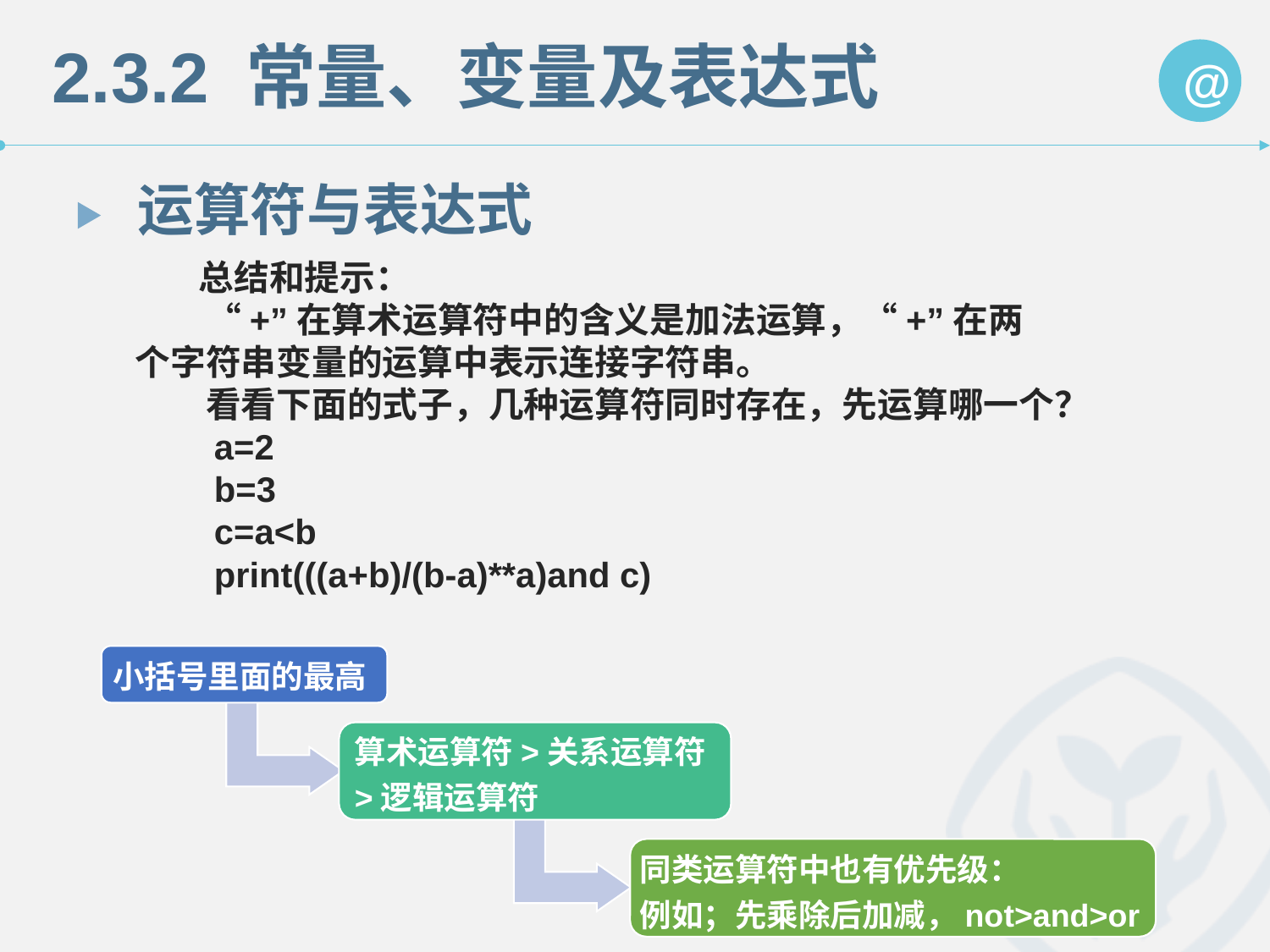

运算符与表达式

　　总结和提示：
　　“+”在算术运算符中的含义是加法运算，“+”在两个字符串变量的运算中表示连接字符串。
　　看看下面的式子，几种运算符同时存在，先运算哪一个？
　　a=2
　　b=3
　　c=a<b
　　print(((a+b)/(b-a)**a)and c)
小括号里面的最高

算术运算符>关系运算符>逻辑运算符

同类运算符中也有优先级：
例如；先乘除后加减，not>and>or